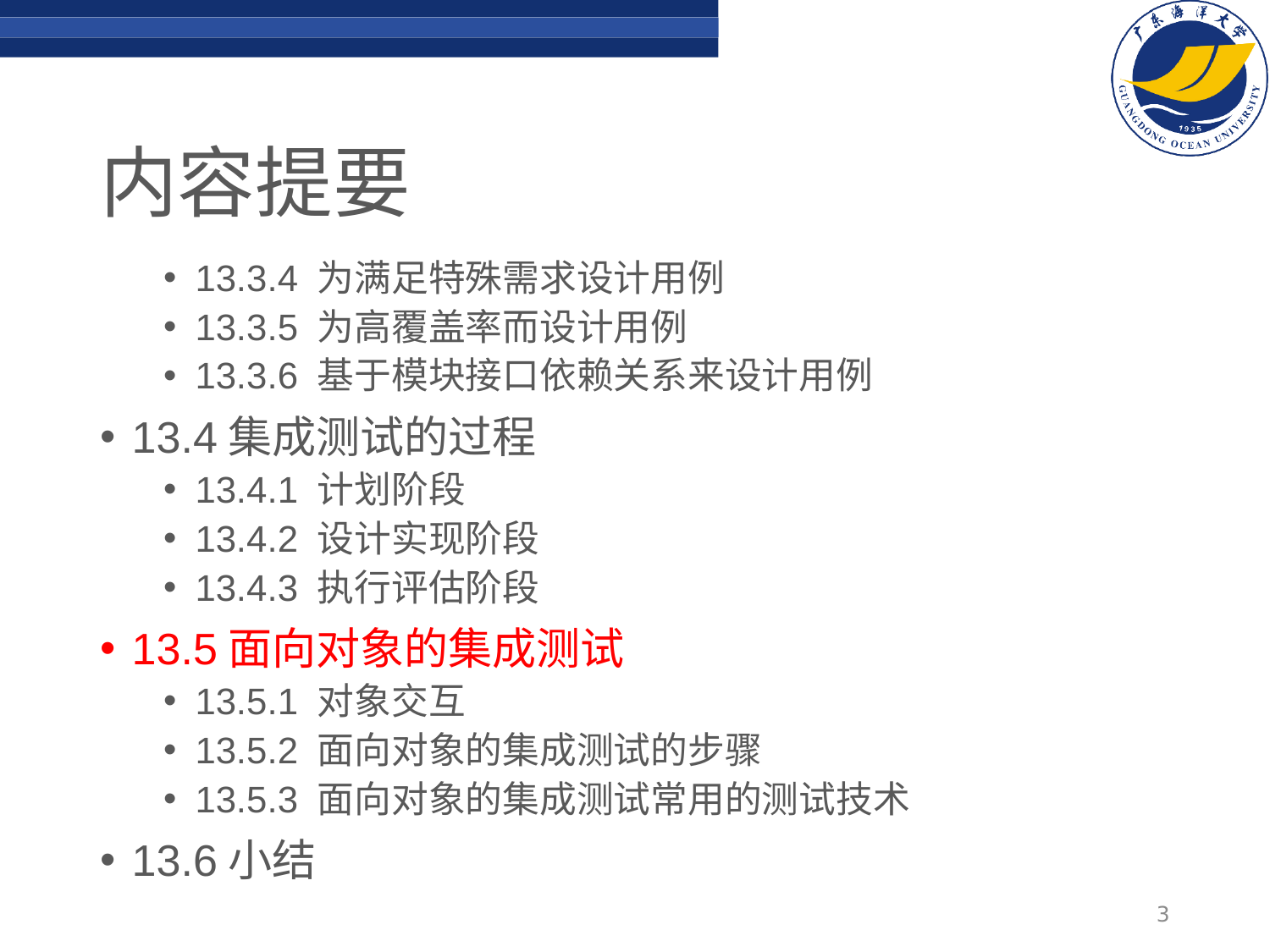

# 内容提要
13.3.4 为满足特殊需求设计用例
13.3.5 为高覆盖率而设计用例
13.3.6 基于模块接口依赖关系来设计用例
13.4集成测试的过程
13.4.1 计划阶段
13.4.2 设计实现阶段
13.4.3 执行评估阶段
13.5面向对象的集成测试
13.5.1 对象交互
13.5.2 面向对象的集成测试的步骤
13.5.3 面向对象的集成测试常用的测试技术
13.6小结
3